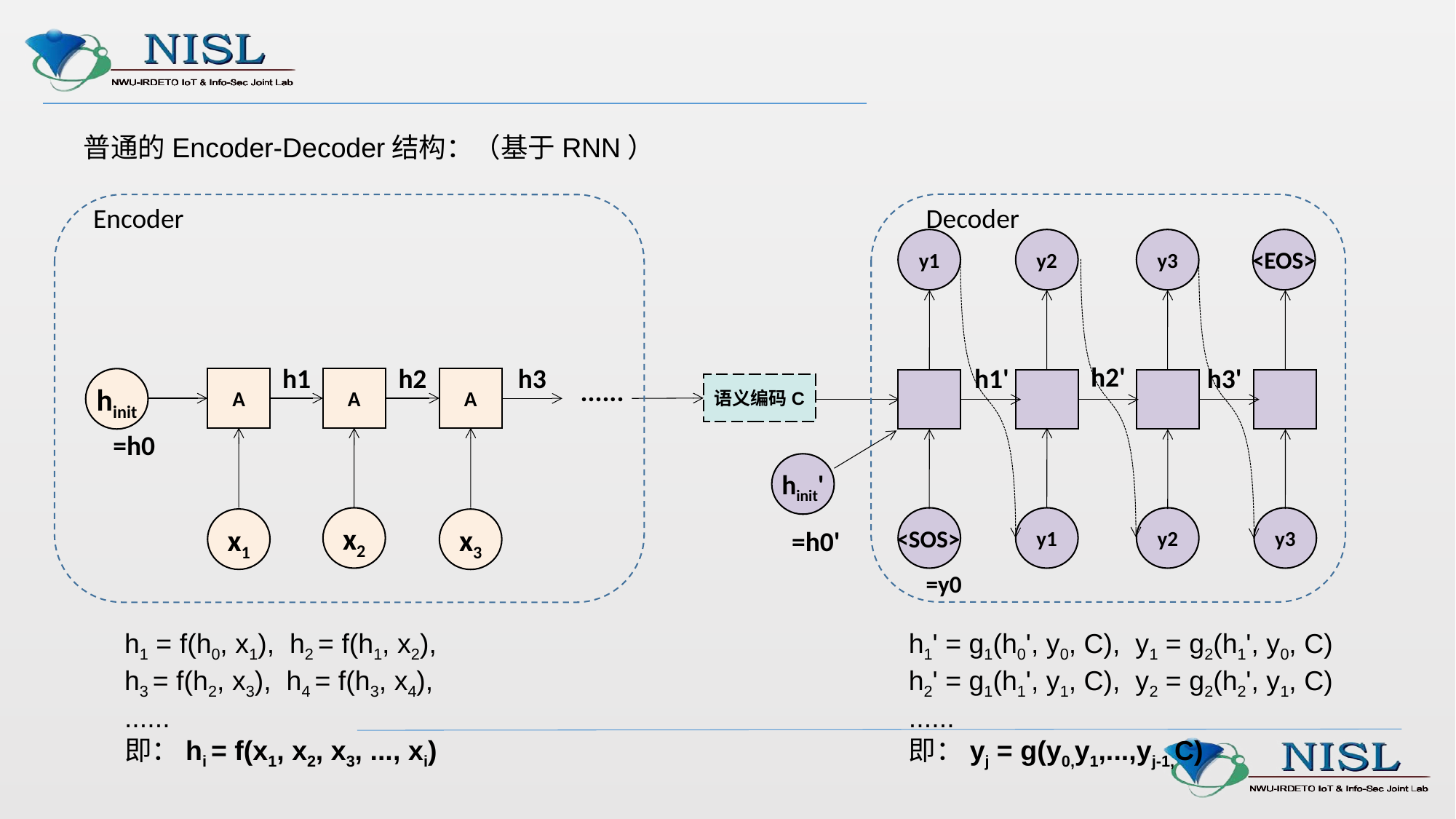

普通的Encoder-Decoder结构：（基于RNN）

y1
y2
y3

<EOS>
h2'
h1'
h3'

hinit'

y1
y2
y3
<SOS>
=y0

h1' = g1(h0', y0, C),  y1 = g2(h1', y0, C)
h2' = g1(h1', y1, C),  y2 = g2(h2', y1, C)
......
即：yj = g(y0,y1,...,yj-1,C)
=h0'
Decoder

h1
h2
h3

A
A
A
......
hinit
=h0

x2
x1
x3
h1 = f(h0, x1),  h2 = f(h1, x2),
h3 = f(h2, x3),  h4 = f(h3, x4),
......
即：hi = f(x1, x2, x3, ..., xi)
Encoder
语义编码C